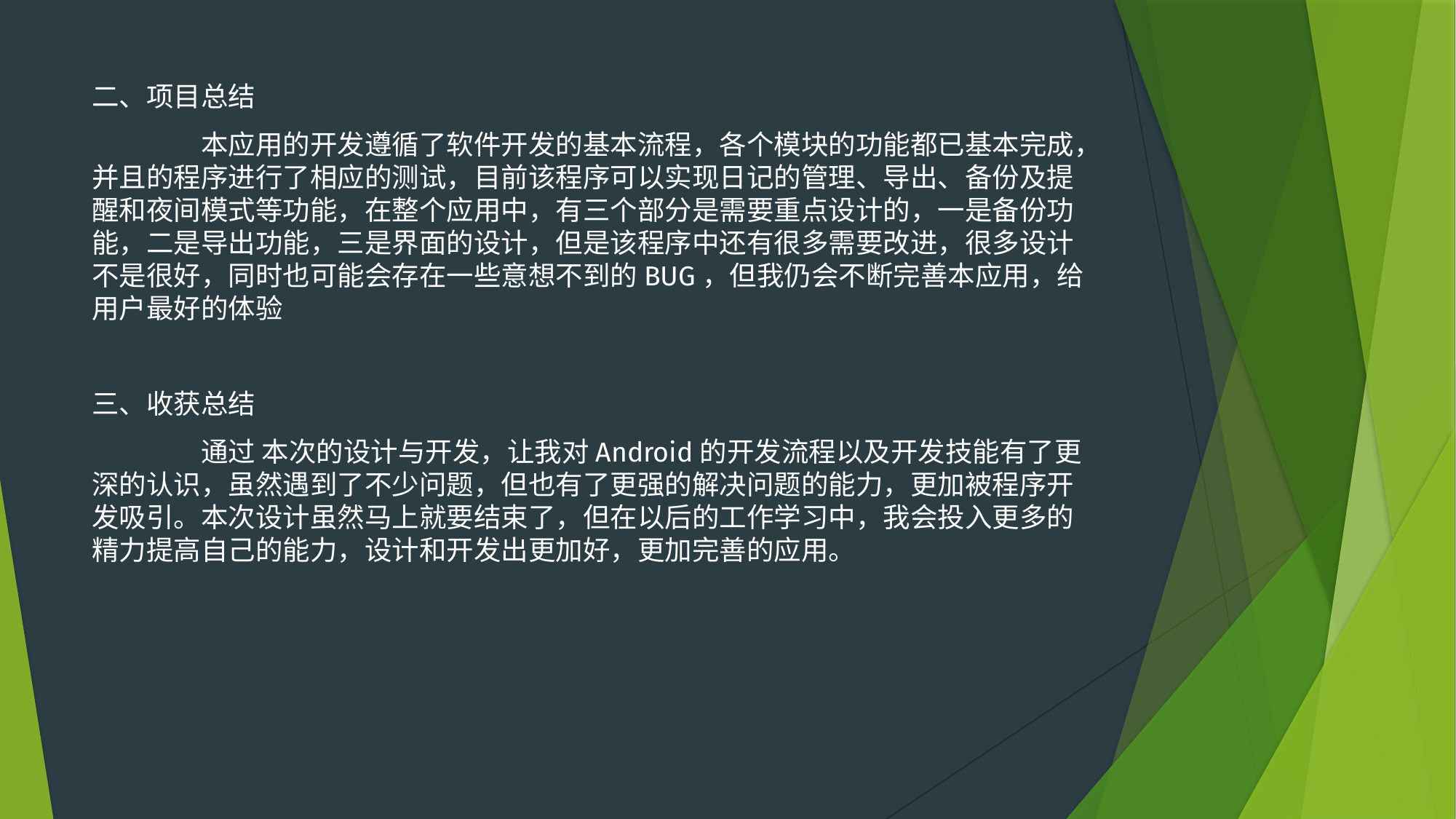

二、项目总结
	本应用的开发遵循了软件开发的基本流程，各个模块的功能都已基本完成，并且的程序进行了相应的测试，目前该程序可以实现日记的管理、导出、备份及提醒和夜间模式等功能，在整个应用中，有三个部分是需要重点设计的，一是备份功能，二是导出功能，三是界面的设计，但是该程序中还有很多需要改进，很多设计不是很好，同时也可能会存在一些意想不到的BUG，但我仍会不断完善本应用，给用户最好的体验

三、收获总结
	通过 本次的设计与开发，让我对Android的开发流程以及开发技能有了更深的认识，虽然遇到了不少问题，但也有了更强的解决问题的能力，更加被程序开发吸引。本次设计虽然马上就要结束了，但在以后的工作学习中，我会投入更多的精力提高自己的能力，设计和开发出更加好，更加完善的应用。